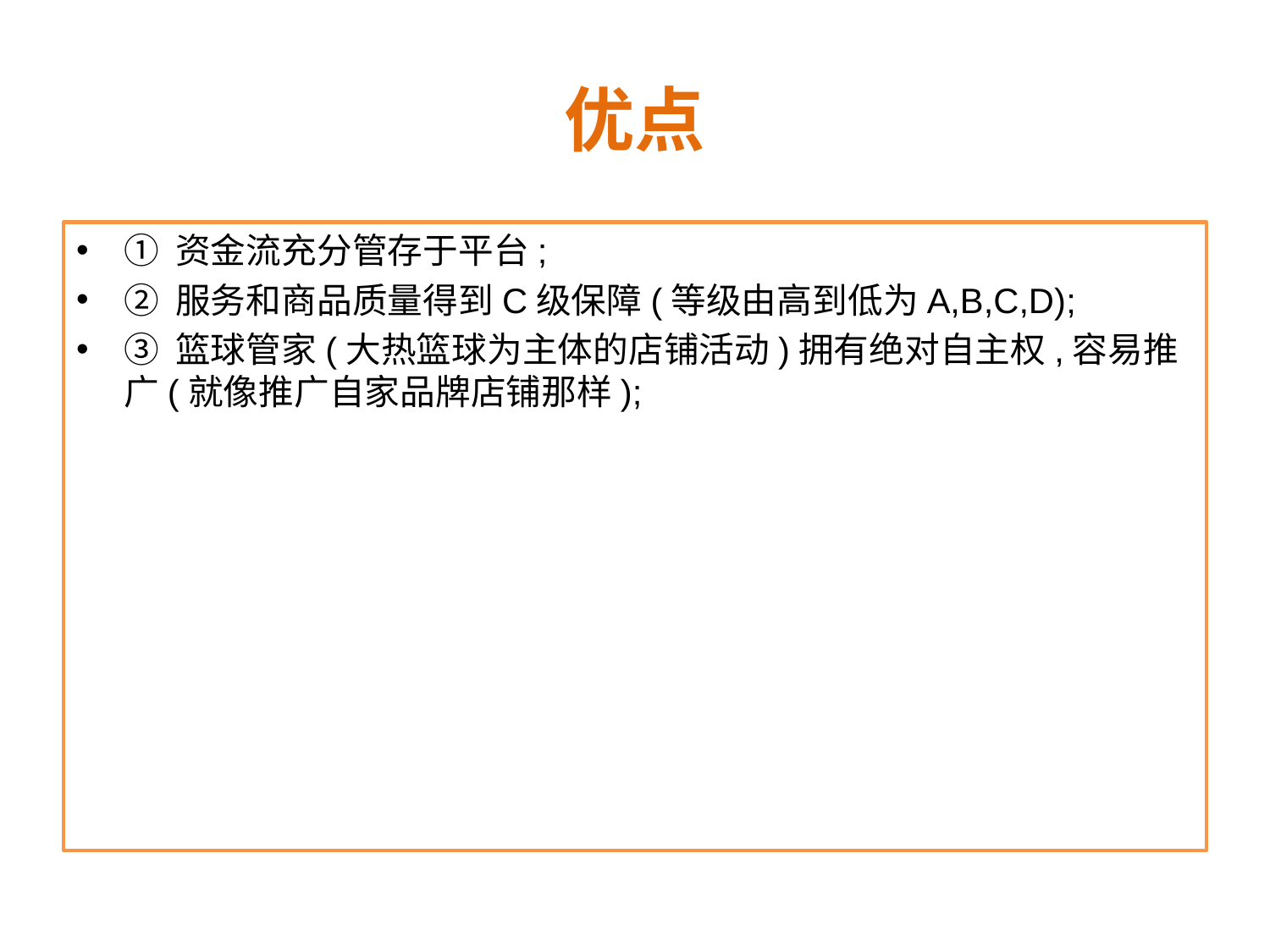

# 优点
① 资金流充分管存于平台;
② 服务和商品质量得到C级保障(等级由高到低为A,B,C,D);
③ 篮球管家(大热篮球为主体的店铺活动)拥有绝对自主权,容易推广(就像推广自家品牌店铺那样);